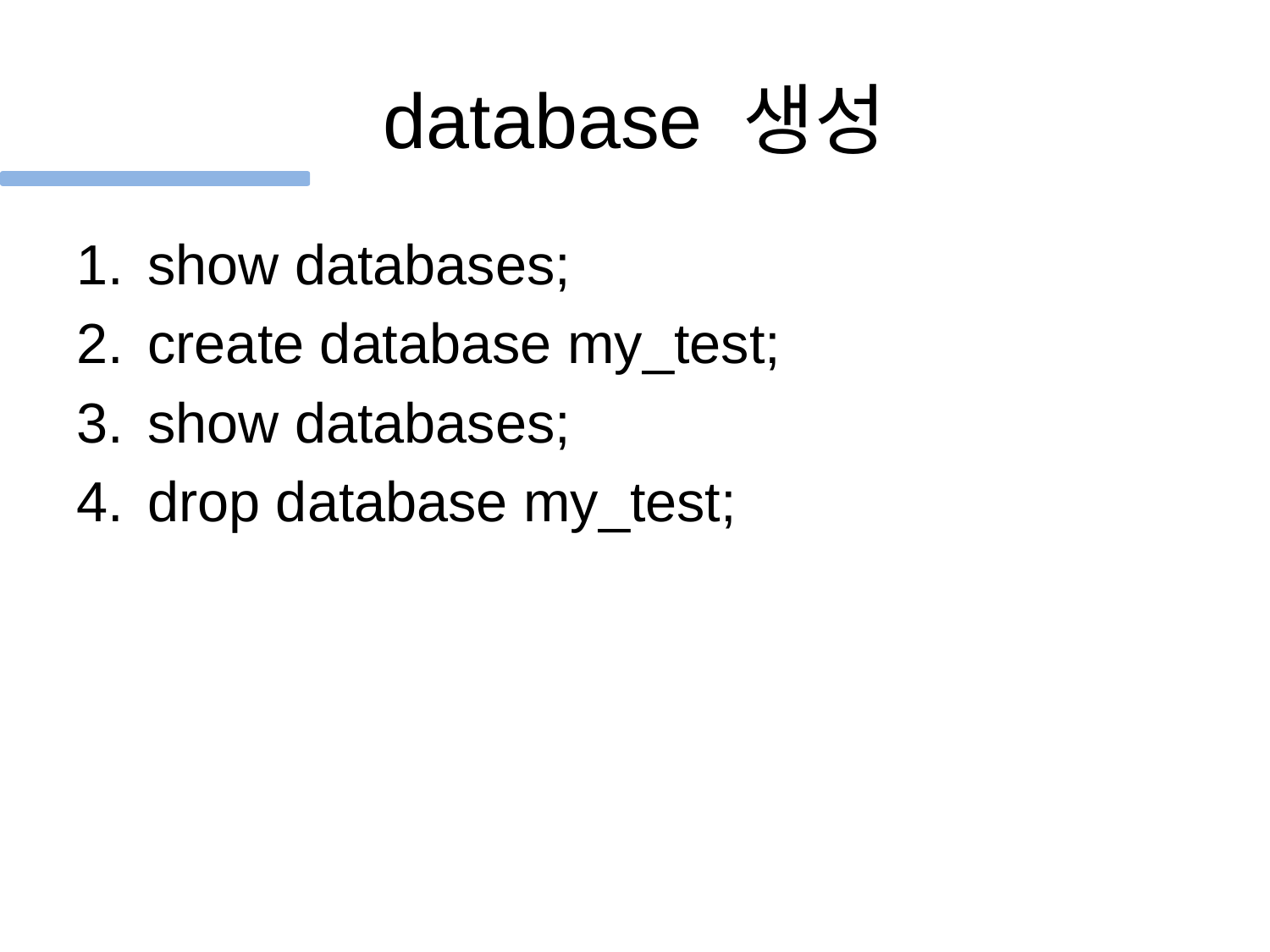

# database 생성

show databases;
create database my_test;
show databases;
drop database my_test;